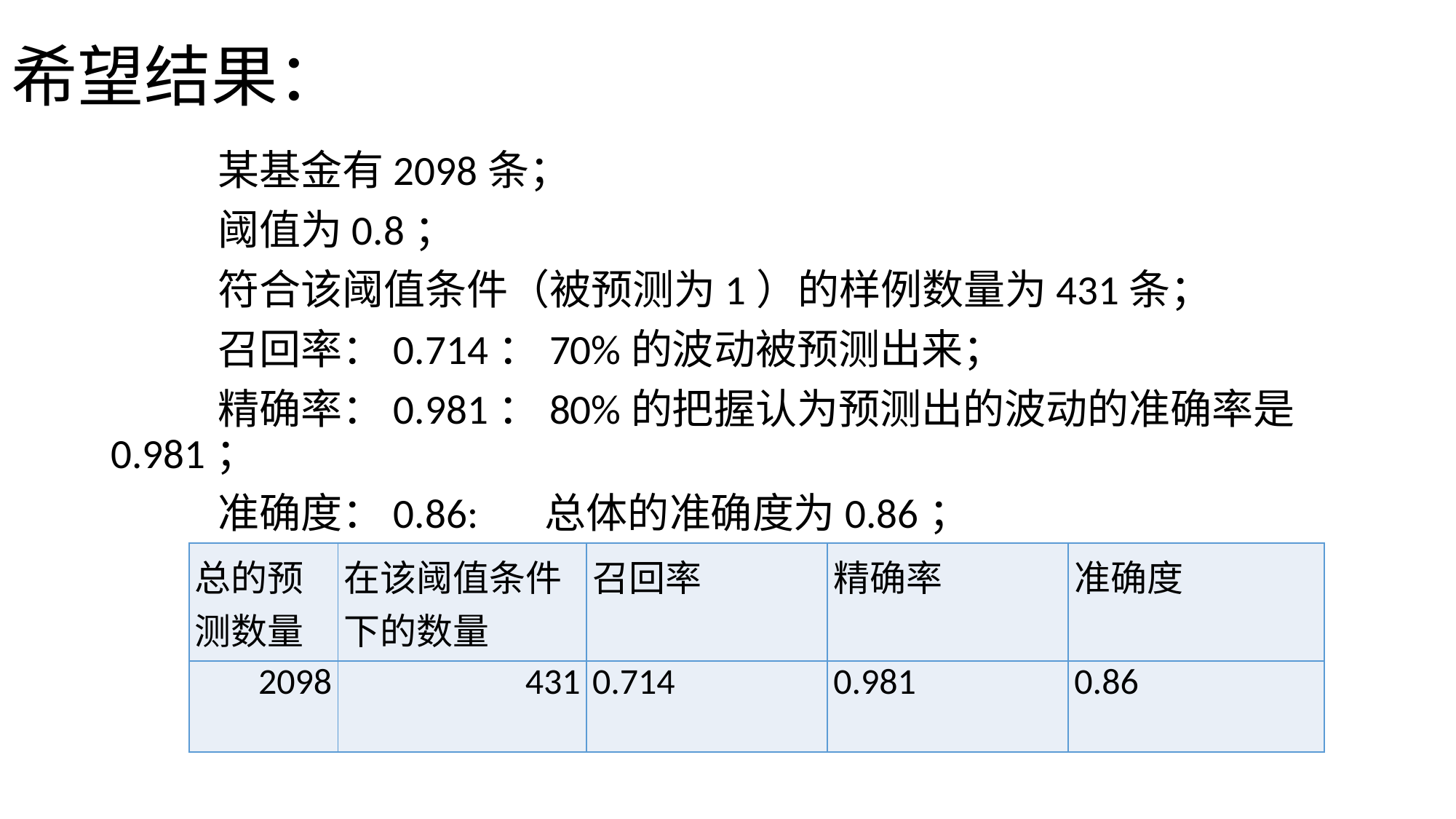

# 希望结果：

	某基金有2098条；
	阈值为0.8；
	符合该阈值条件（被预测为1）的样例数量为431条；
	召回率：0.714：70%的波动被预测出来；
	精确率：0.981：80%的把握认为预测出的波动的准确率是0.981；
	准确度：0.86:      总体的准确度为0.86；

| 总的预测数量 | 在该阈值条件下的数量 | 召回率 | 精确率 | 准确度 |
| --- | --- | --- | --- | --- |
| 2098 | 431 | 0.714 | 0.981 | 0.86 |